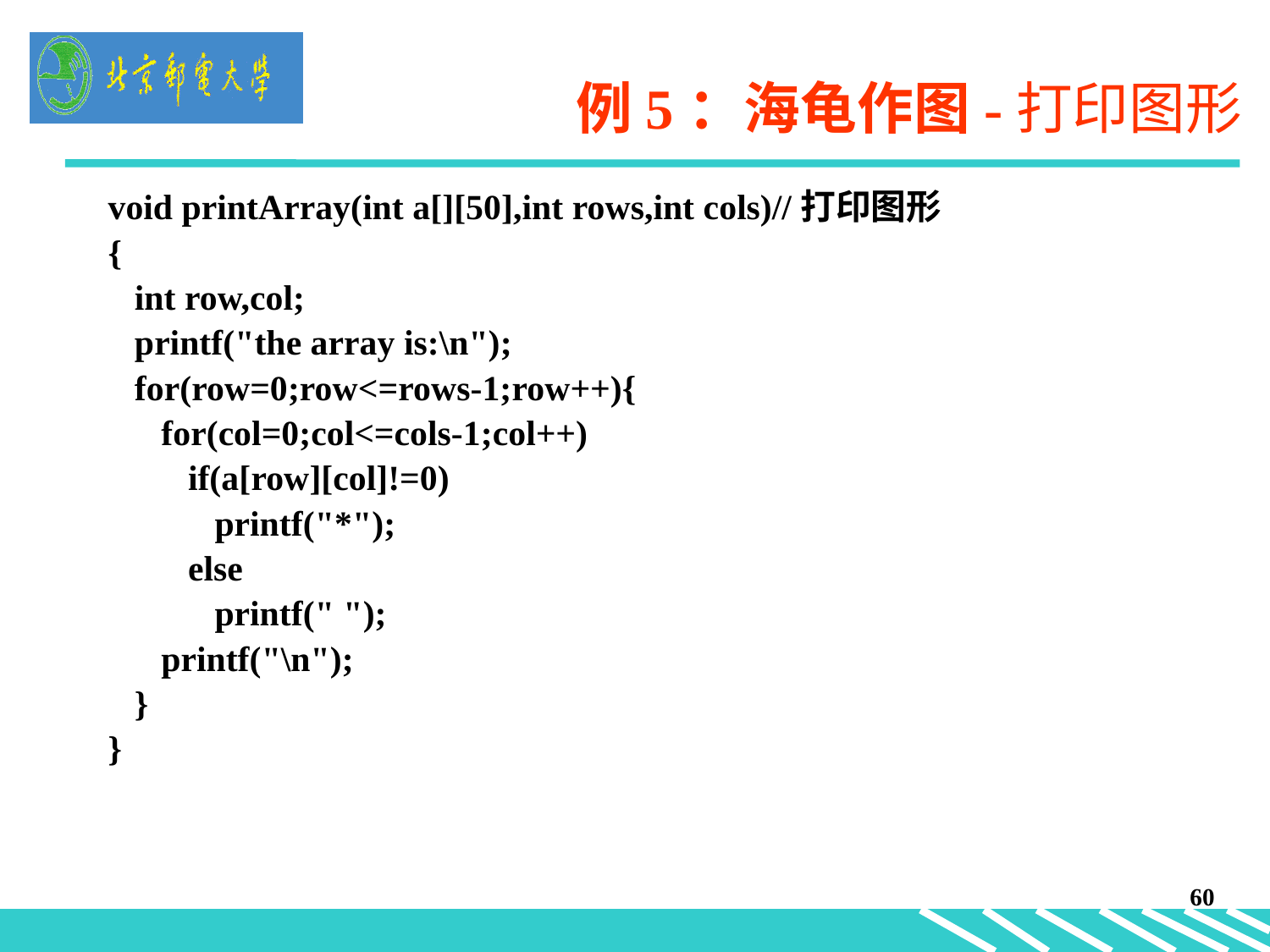

# 例5：海龟作图-打印图形
void printArray(int a[][50],int rows,int cols)//打印图形
{
   int row,col;
   printf("the array is:\n");
   for(row=0;row<=rows-1;row++){
      for(col=0;col<=cols-1;col++)
         if(a[row][col]!=0)
            printf("*");
         else
            printf(" ");
      printf("\n");
   }
}
60